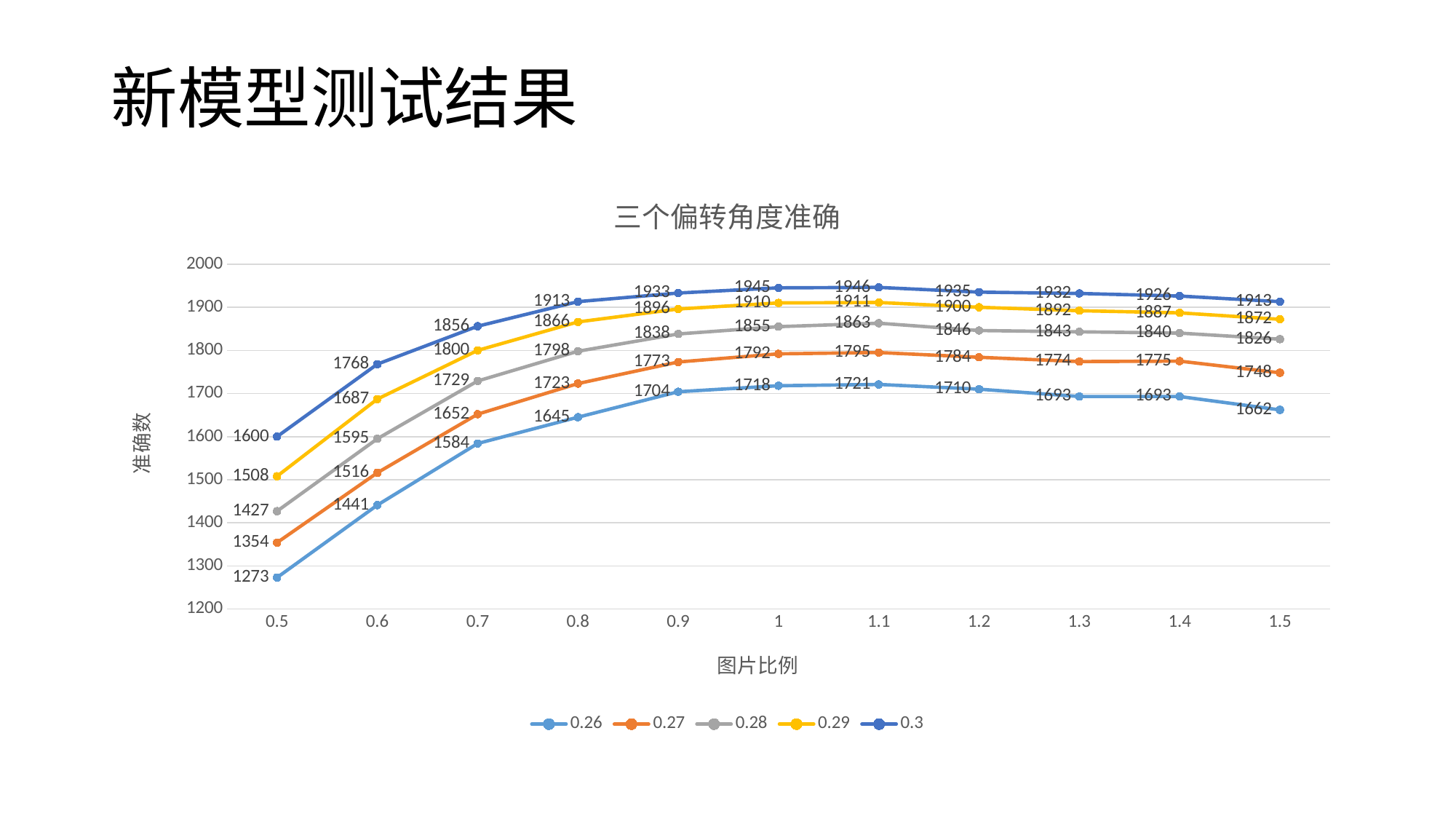

# 新模型测试结果

### Chart: 三个偏转角度准确

| Category | 0.26 | 0.27 | 0.28 | 0.29 | 0.3 |
|---|---|---|---|---|---|
| 0.5 | 1273.0 | 1354.0 | 1427.0 | 1508.0 | 1600.0 |
| 0.6 | 1441.0 | 1516.0 | 1595.0 | 1687.0 | 1768.0 |
| 0.7 | 1584.0 | 1652.0 | 1729.0 | 1800.0 | 1856.0 |
| 0.8 | 1645.0 | 1723.0 | 1798.0 | 1866.0 | 1913.0 |
| 0.9 | 1704.0 | 1773.0 | 1838.0 | 1896.0 | 1933.0 |
| 1 | 1718.0 | 1792.0 | 1855.0 | 1910.0 | 1945.0 |
| 1.1000000000000001 | 1721.0 | 1795.0 | 1863.0 | 1911.0 | 1946.0 |
| 1.2 | 1710.0 | 1784.0 | 1846.0 | 1900.0 | 1935.0 |
| 1.3 | 1693.0 | 1774.0 | 1843.0 | 1892.0 | 1932.0 |
| 1.4 | 1693.0 | 1775.0 | 1840.0 | 1887.0 | 1926.0 |
| 1.5 | 1662.0 | 1748.0 | 1826.0 | 1872.0 | 1913.0 |